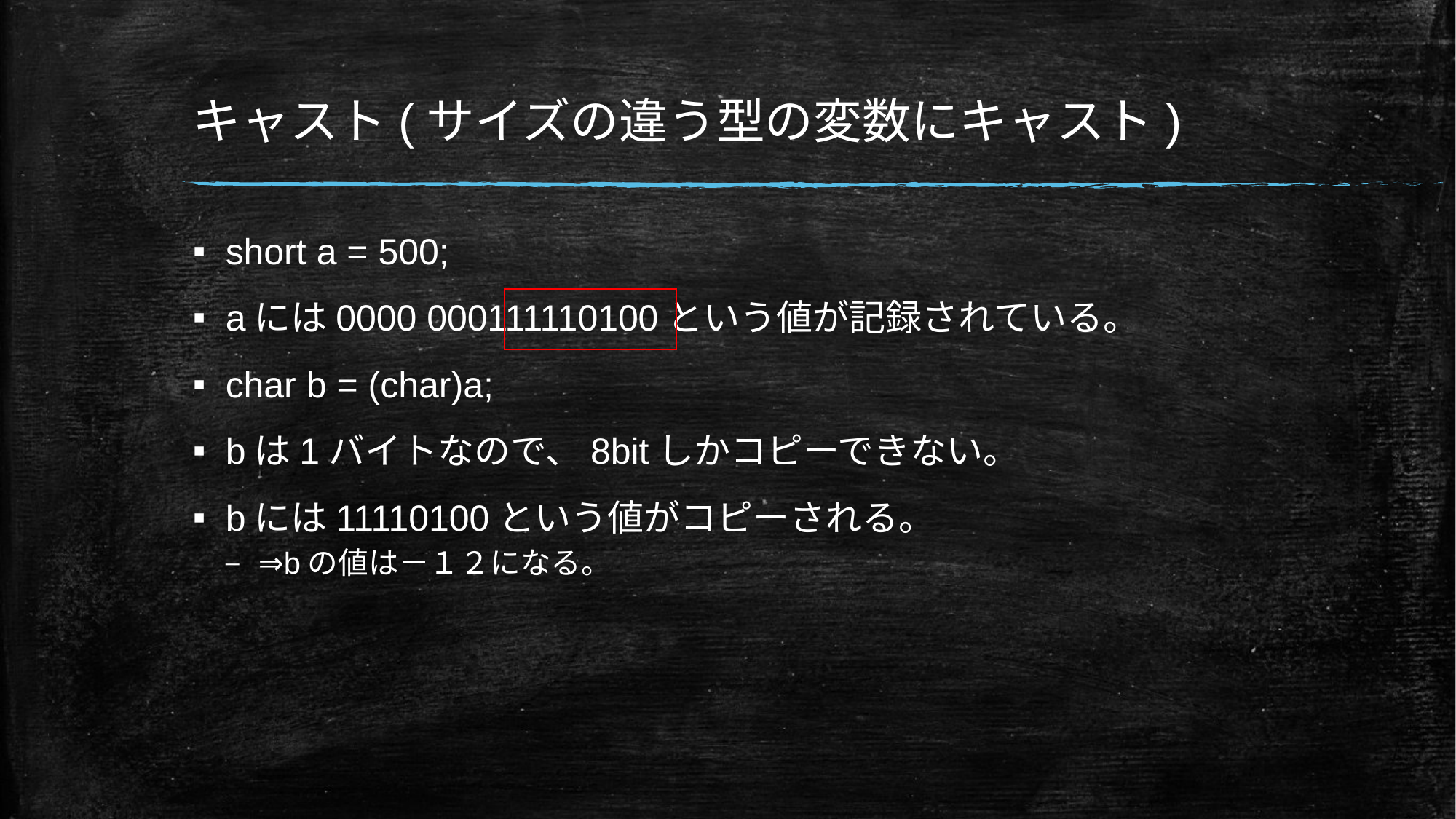

# キャスト(サイズの違う型の変数にキャスト)
short a = 500;
aには0000 000111110100という値が記録されている。
char b = (char)a;
bは1バイトなので、8bitしかコピーできない。
bには11110100という値がコピーされる。
⇒bの値は－１２になる。